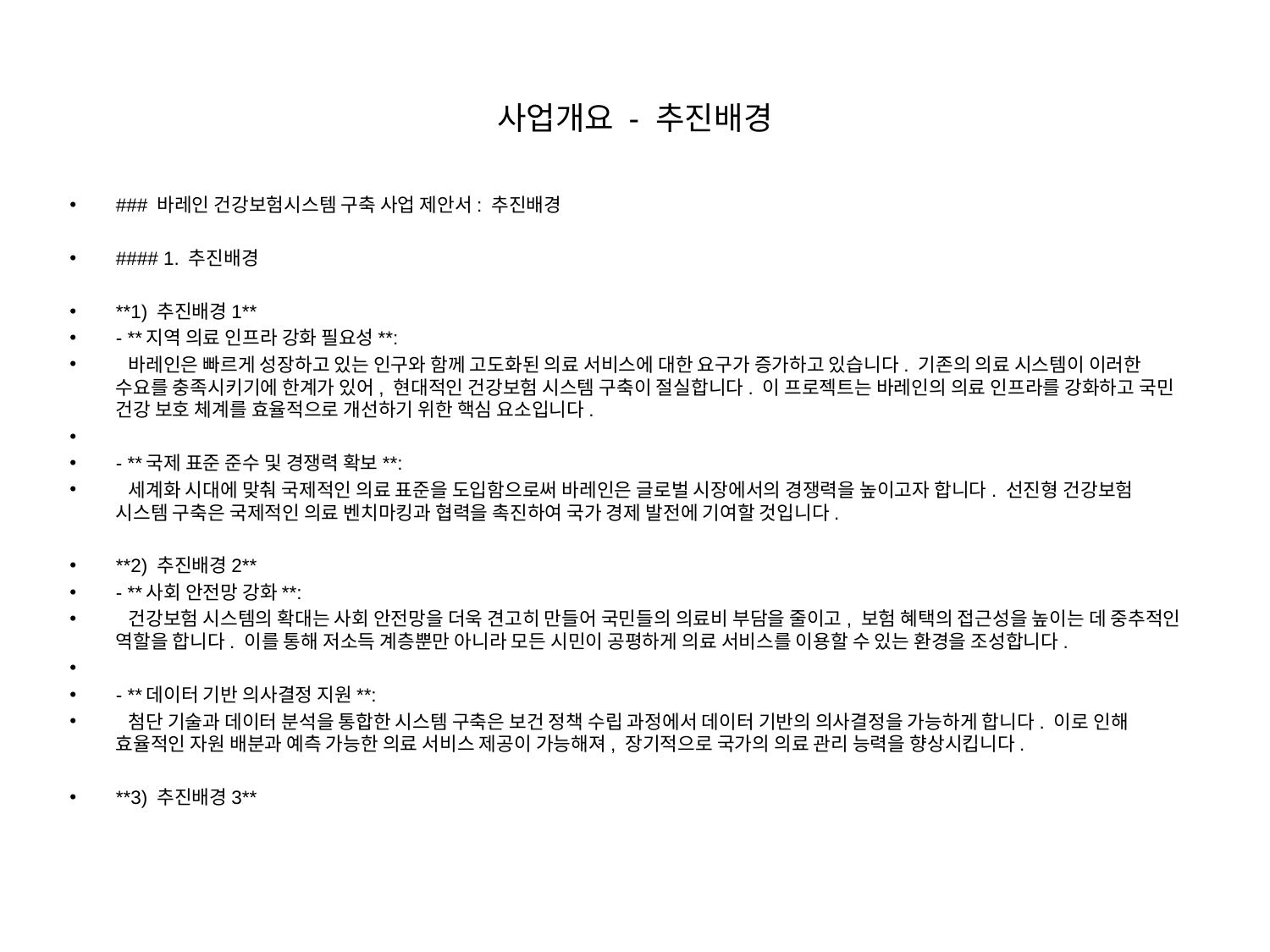

# 사업개요 - 추진배경
### 바레인 건강보험시스템 구축 사업 제안서: 추진배경

#### 1. 추진배경

**1) 추진배경1**
- **지역 의료 인프라 강화 필요성**:
  바레인은 빠르게 성장하고 있는 인구와 함께 고도화된 의료 서비스에 대한 요구가 증가하고 있습니다. 기존의 의료 시스템이 이러한 수요를 충족시키기에 한계가 있어, 현대적인 건강보험 시스템 구축이 절실합니다. 이 프로젝트는 바레인의 의료 인프라를 강화하고 국민 건강 보호 체계를 효율적으로 개선하기 위한 핵심 요소입니다.

- **국제 표준 준수 및 경쟁력 확보**:
  세계화 시대에 맞춰 국제적인 의료 표준을 도입함으로써 바레인은 글로벌 시장에서의 경쟁력을 높이고자 합니다. 선진형 건강보험 시스템 구축은 국제적인 의료 벤치마킹과 협력을 촉진하여 국가 경제 발전에 기여할 것입니다.

**2) 추진배경2**
- **사회 안전망 강화**:
  건강보험 시스템의 확대는 사회 안전망을 더욱 견고히 만들어 국민들의 의료비 부담을 줄이고, 보험 혜택의 접근성을 높이는 데 중추적인 역할을 합니다. 이를 통해 저소득 계층뿐만 아니라 모든 시민이 공평하게 의료 서비스를 이용할 수 있는 환경을 조성합니다.

- **데이터 기반 의사결정 지원**:
  첨단 기술과 데이터 분석을 통합한 시스템 구축은 보건 정책 수립 과정에서 데이터 기반의 의사결정을 가능하게 합니다. 이로 인해 효율적인 자원 배분과 예측 가능한 의료 서비스 제공이 가능해져, 장기적으로 국가의 의료 관리 능력을 향상시킵니다.

**3) 추진배경3**